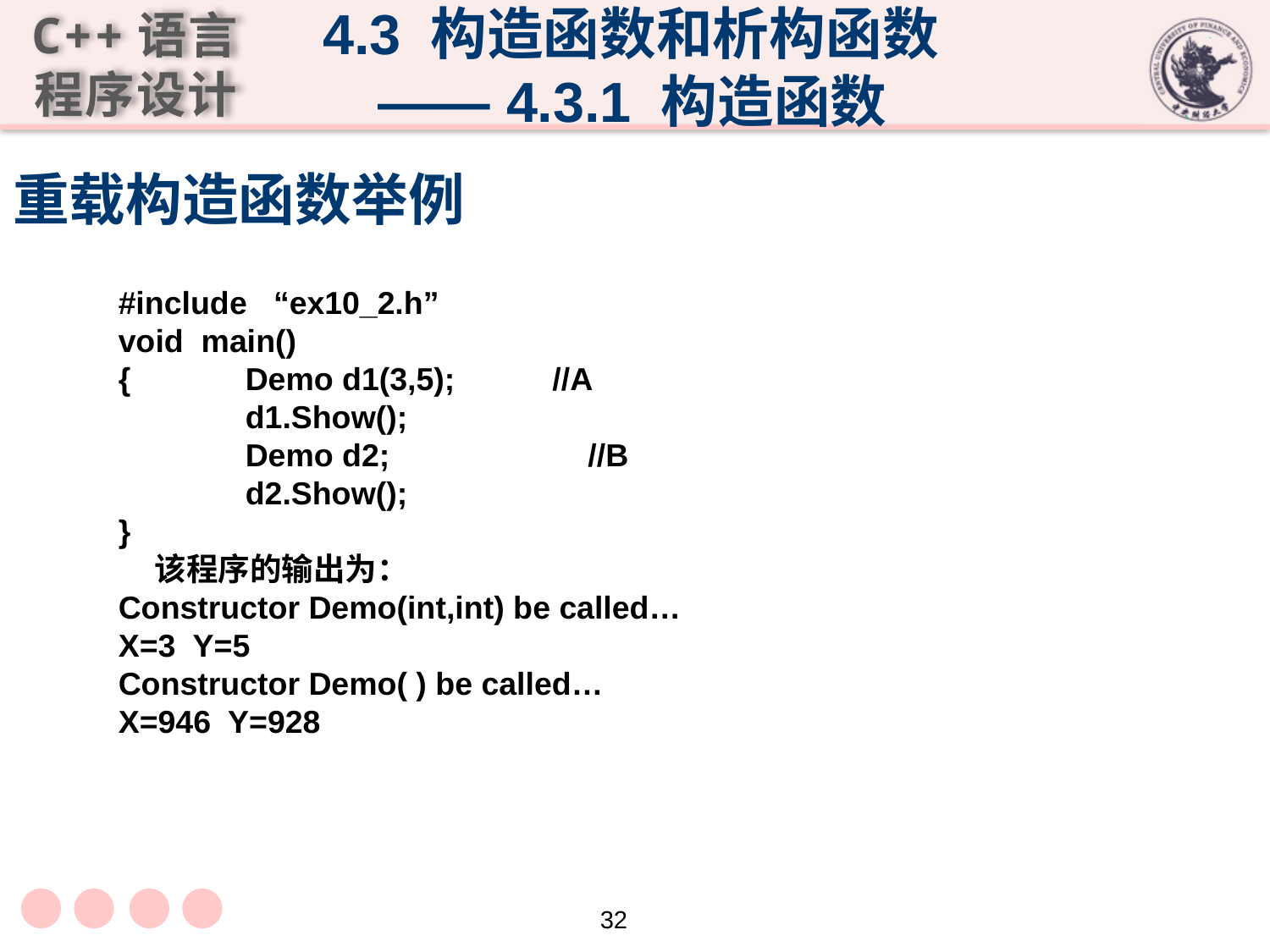

4.3 构造函数和析构函数
 —— 4.3.1 构造函数
重载构造函数举例
#include   “ex10_2.h”
void  main()
{	Demo d1(3,5);           //A
	d1.Show();
	Demo d2; 	          //B
	d2.Show();
}
    该程序的输出为：
Constructor Demo(int,int) be called…
X=3  Y=5
Constructor Demo( ) be called…
X=946  Y=928
32